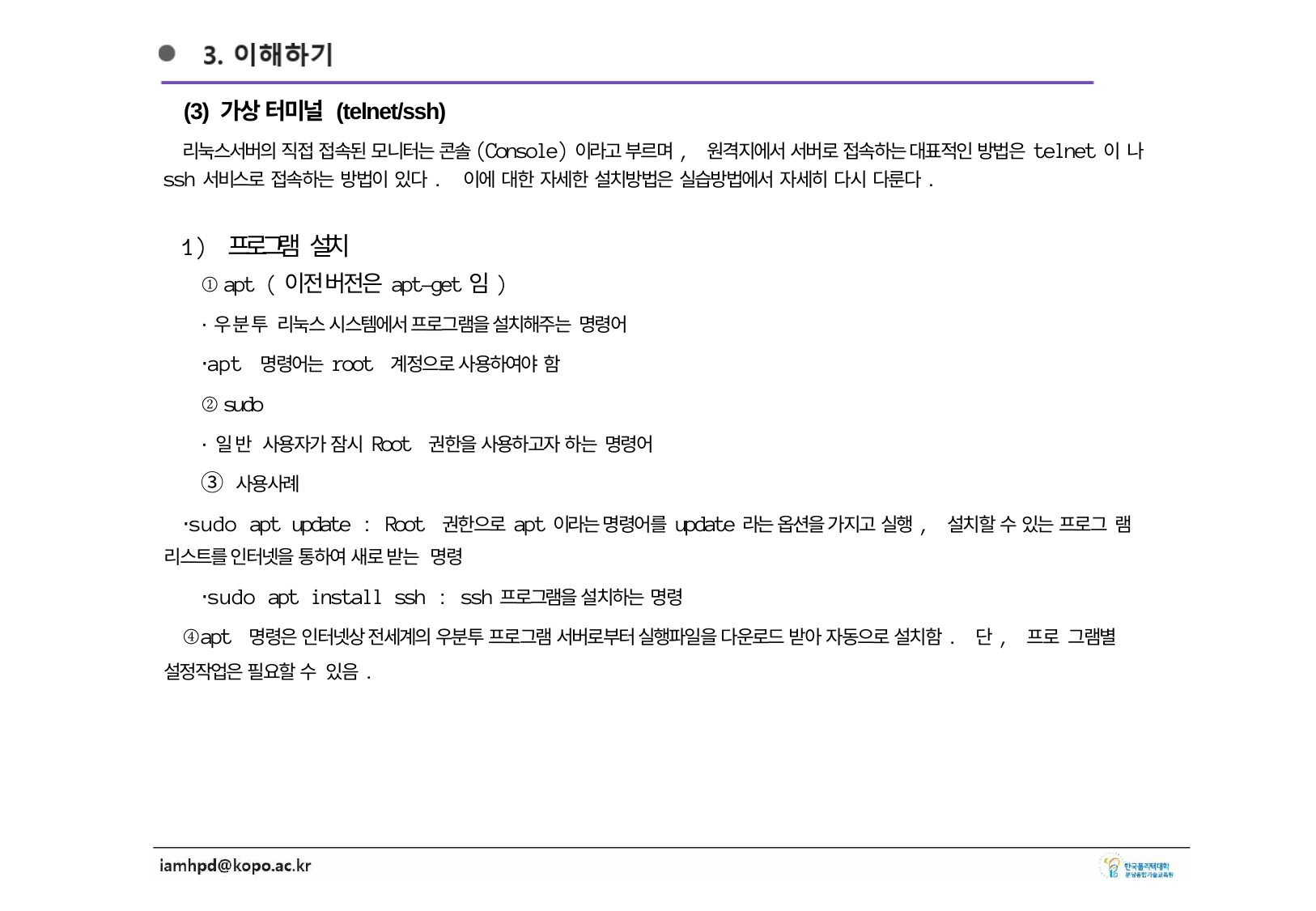

(3) 가상 터미널 (telnet/ssh)
리눅스서버의 직접 접속된 모니터는 콘솔(Console)이라고 부르며, 원격지에서 서버로 접속하는 대표적인 방법은 telnet이  나 ssh서비스로 접속하는 방법이 있다. 이에 대한 자세한 설치방법은 실습방법에서 자세히 다시 다룬다.

1) 프로그램 설치
① apt (이전 버전은 apt-get임)
∙우분투 리눅스 시스템에서 프로그램을 설치해주는 명령어
∙apt 명령어는 root 계정으로 사용하여야 함
② sudo
∙일반 사용자가 잠시 Root 권한을 사용하고자 하는 명령어
③ 사용사례
∙sudo apt update : Root 권한으로 apt이라는 명령어를 update라는 옵션을 가지고 실행, 설치할 수 있는 프로그  램 리스트를 인터넷을 통하여 새로 받는 명령
∙sudo apt install ssh : ssh프로그램을 설치하는 명령
④ apt 명령은 인터넷상 전세계의 우분투 프로그램 서버로부터 실행파일을 다운로드 받아 자동으로 설치함. 단, 프로  그램별 설정작업은 필요할 수 있음.